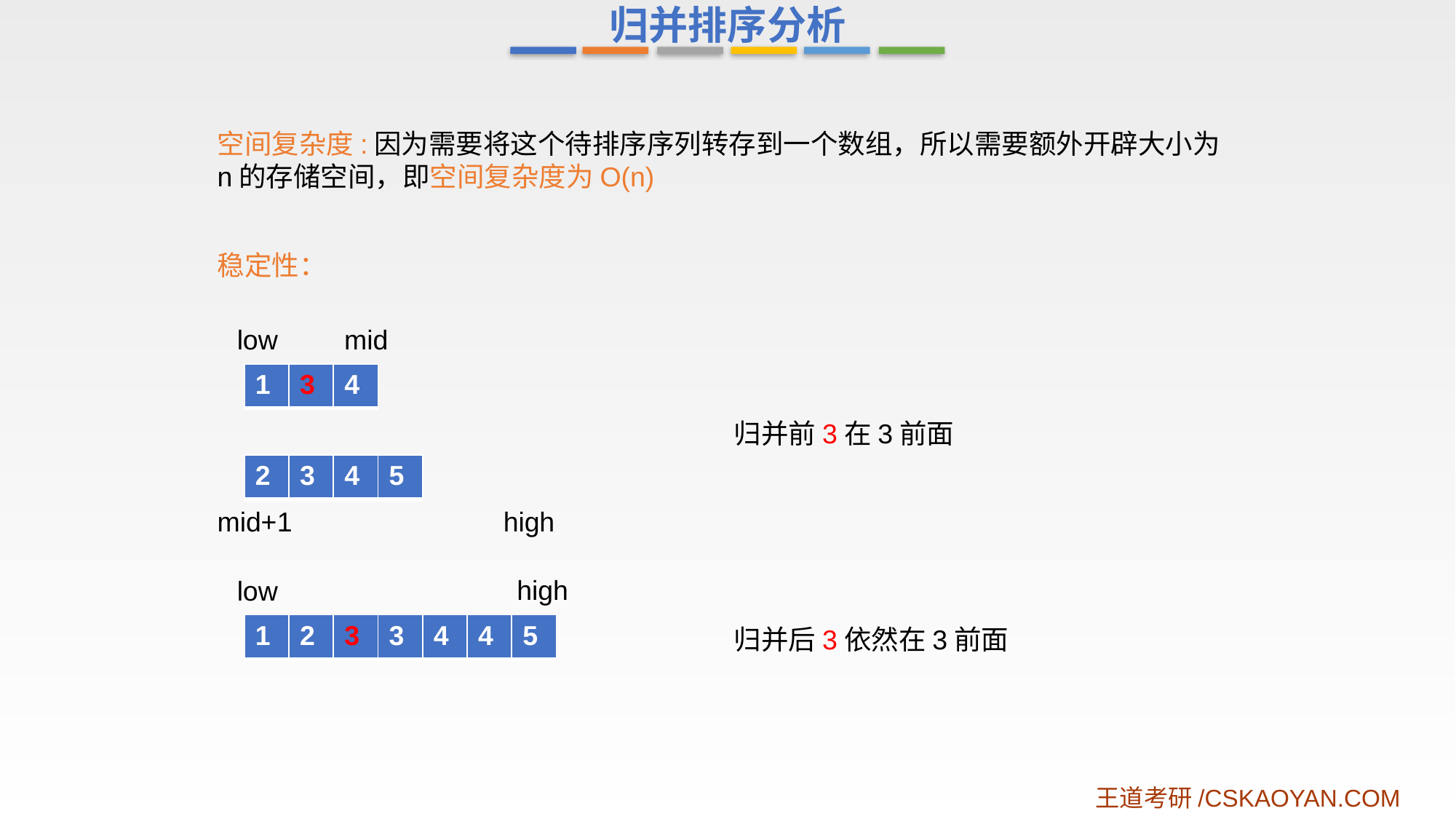

归并排序分析

空间复杂度:因为需要将这个待排序序列转存到一个数组，所以需要额外开辟大小为n的存储空间，即空间复杂度为O(n)
稳定性：
low
mid
| 1 | 3 | 4 |
| --- | --- | --- |
归并前3在3前面
| 2 | 3 | 4 | 5 |
| --- | --- | --- | --- |
mid+1
high
high
low
| 1 | 2 | 3 | 3 | 4 | 4 | 5 |
| --- | --- | --- | --- | --- | --- | --- |
归并后3依然在3前面
王道考研/CSKAOYAN.COM